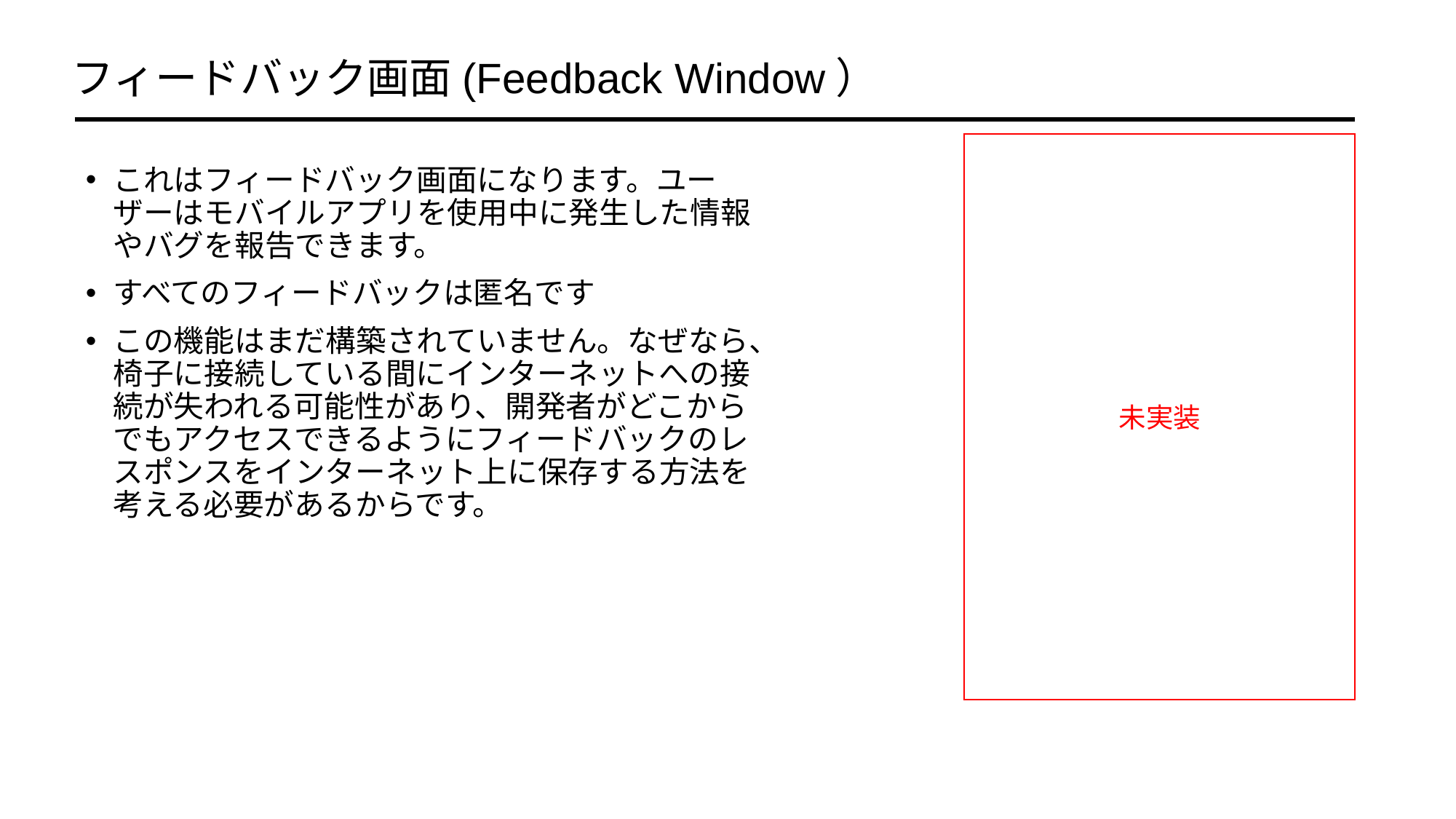

# フィードバック画面(Feedback Window）
未実装
これはフィードバック画面になります。ユーザーはモバイルアプリを使用中に発生した情報やバグを報告できます。
すべてのフィードバックは匿名です
この機能はまだ構築されていません。なぜなら、椅子に接続している間にインターネットへの接続が失われる可能性があり、開発者がどこからでもアクセスできるようにフィードバックのレスポンスをインターネット上に保存する方法を考える必要があるからです。